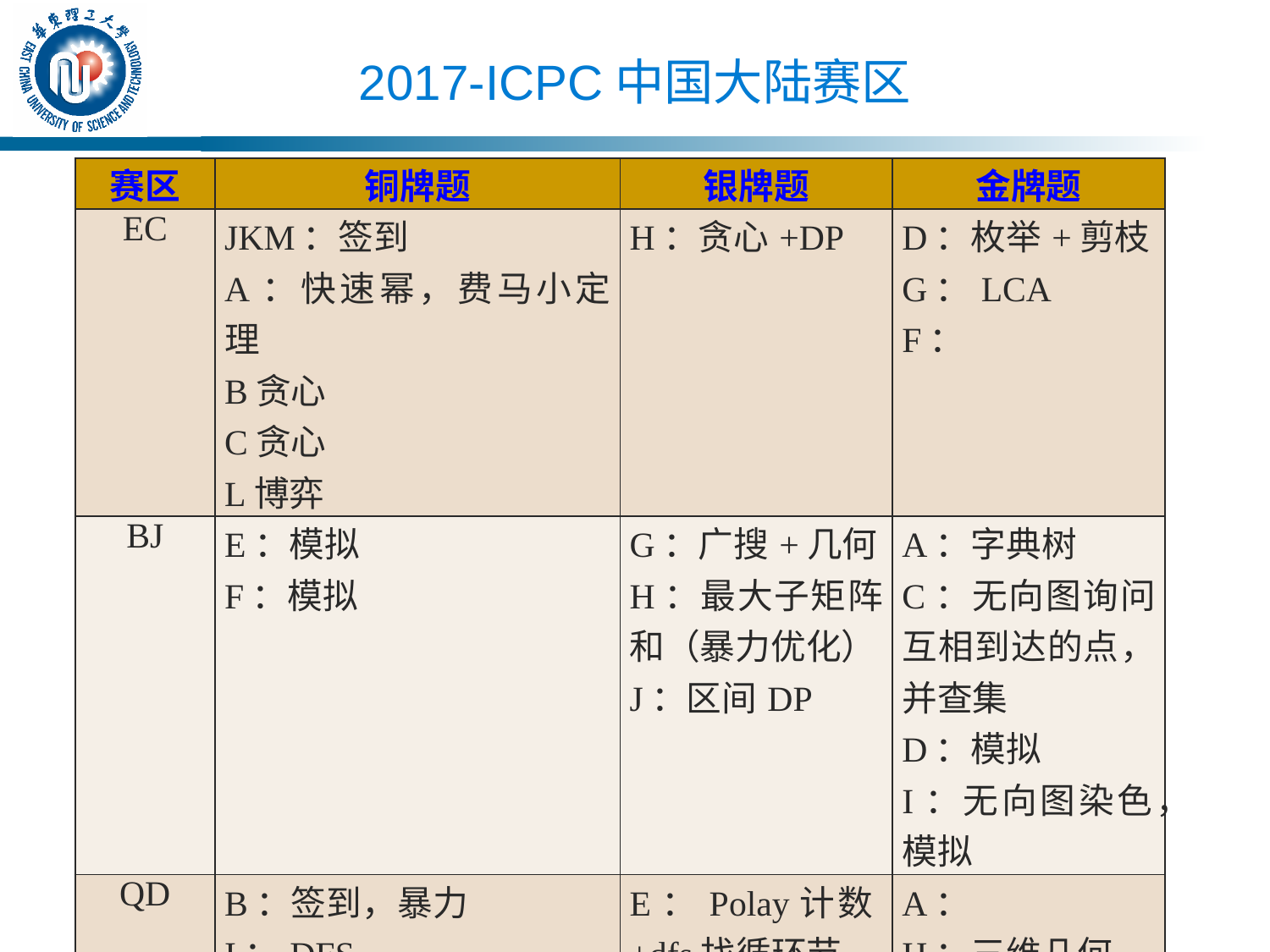

# 2017-ICPC中国大陆赛区
| 赛区 | 铜牌题 | 银牌题 | 金牌题 |
| --- | --- | --- | --- |
| EC | JKM：签到 A：快速幂，费马小定理 B贪心 C贪心 L博弈 | H：贪心+DP | D：枚举+剪枝 G：LCA F： |
| BJ | E：模拟 F：模拟 | G：广搜+几何 H：最大子矩阵和（暴力优化） J：区间DP | A：字典树 C：无向图询问互相到达的点，并查集 D：模拟 I：无向图染色，模拟 |
| QD | B：签到，暴力 I：DFS J：后缀数组 | E：Polay计数+dfs找循环节 | A： H：三维几何 K：最小费用流 |